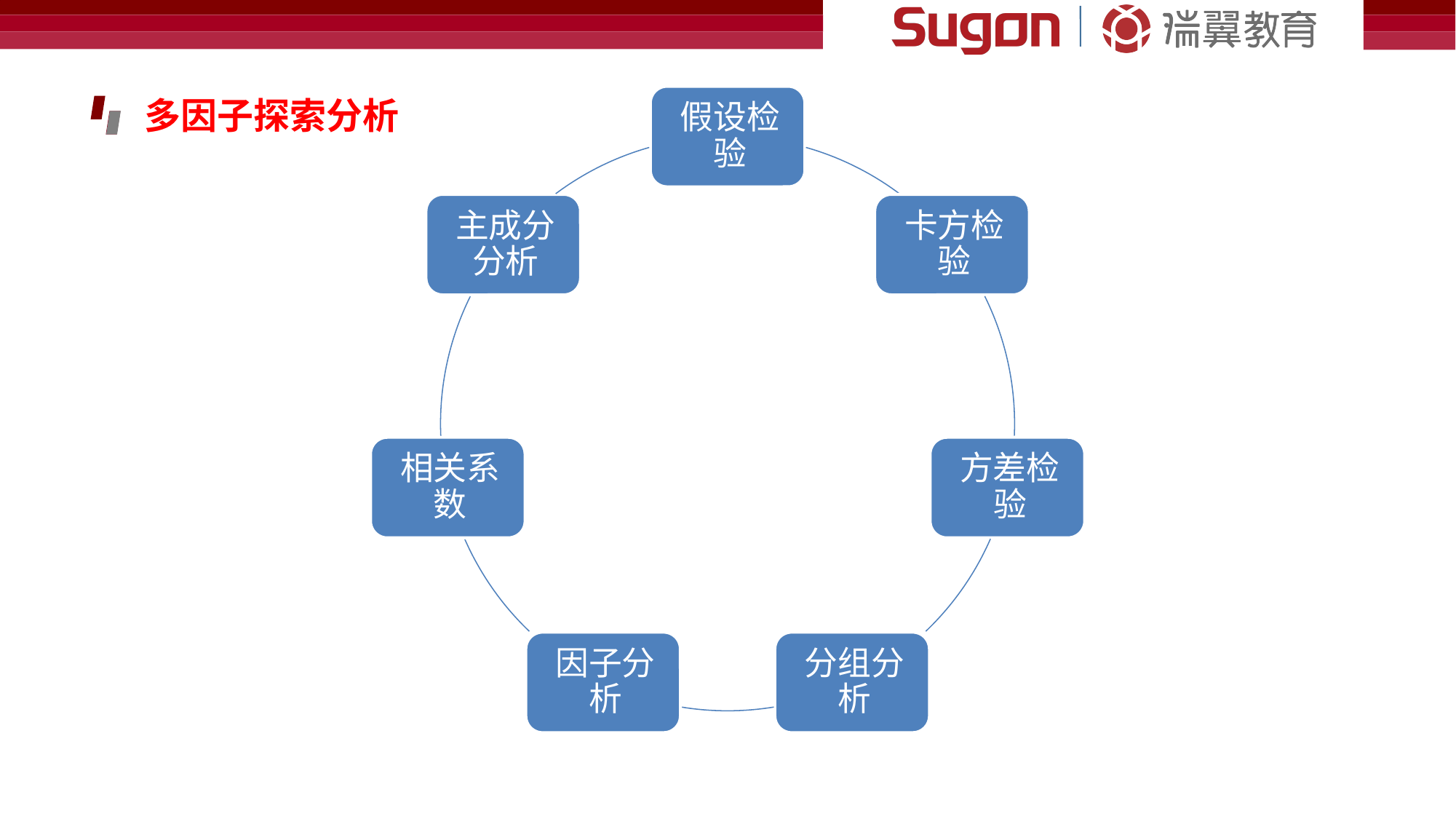

假设检验
卡方检验
方差检验
分组分析
因子分析
相关系数
主成分分析
多因子探索分析